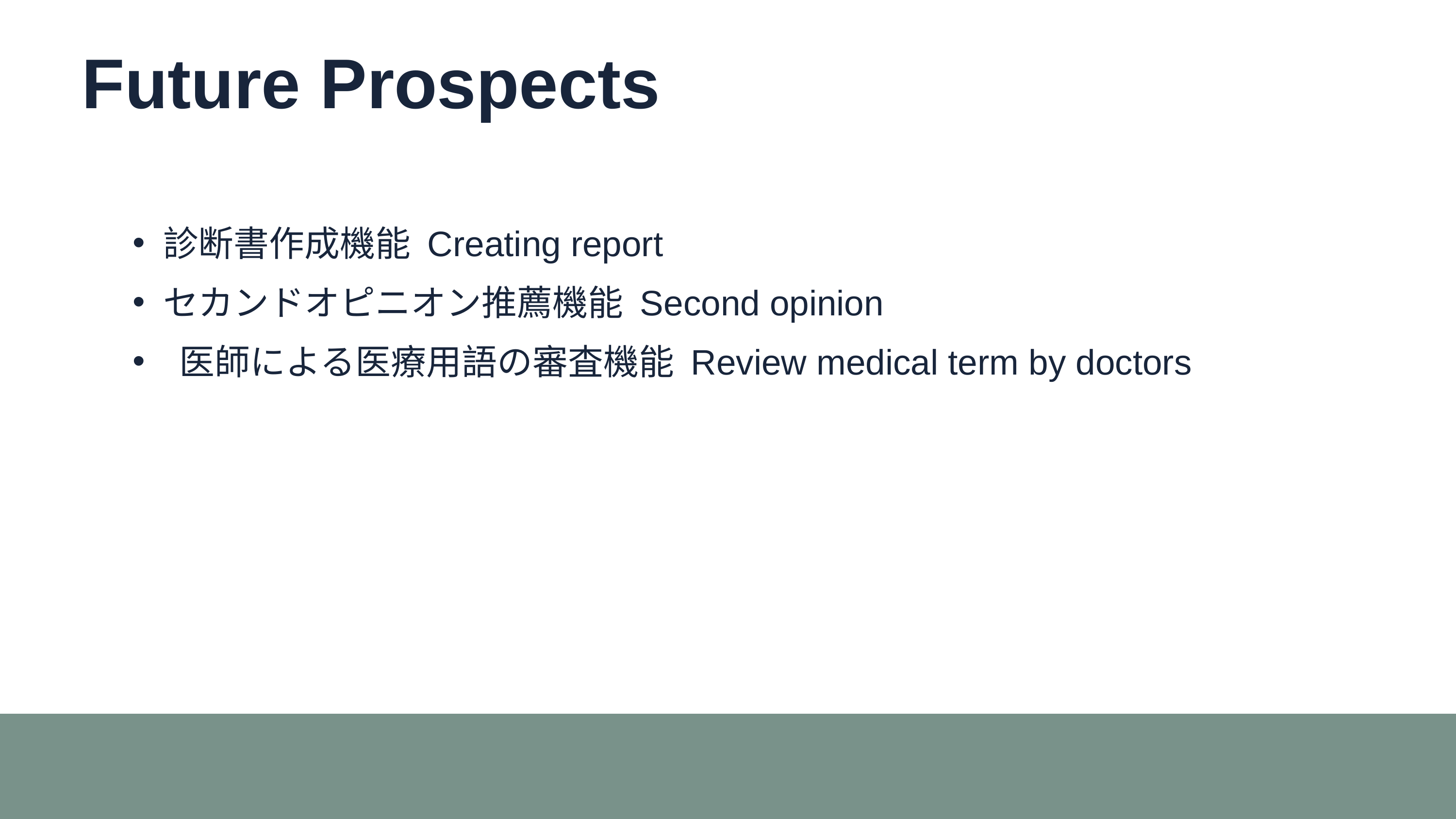

Future Prospects
診断書作成機能 Creating report
セカンドオピニオン推薦機能 Second opinion
 医師による医療用語の審査機能 Review medical term by doctors